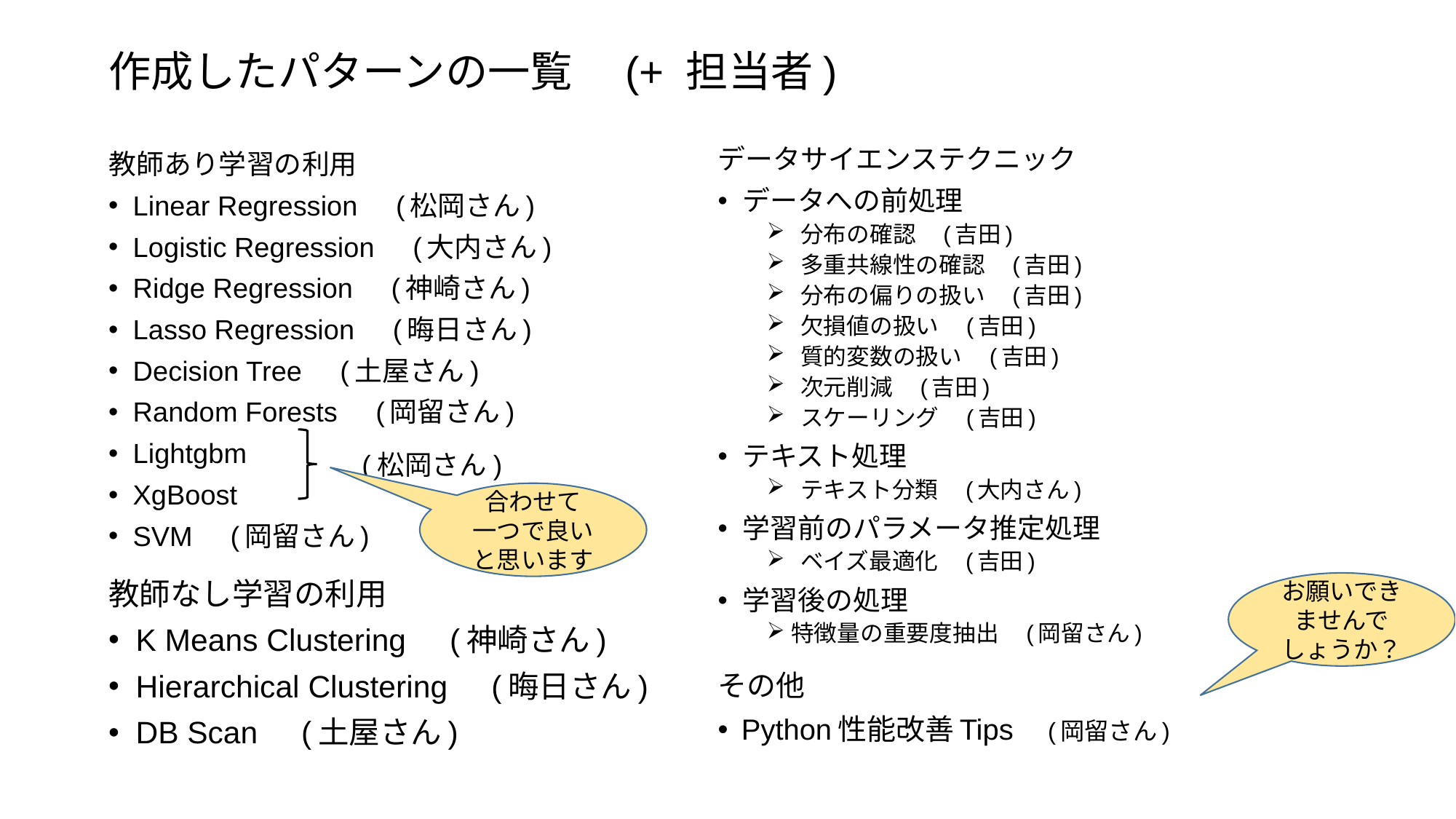

# 作成したパターンの一覧　(+ 担当者)
データサイエンステクニック
データへの前処理
 分布の確認　(吉田)
 多重共線性の確認　(吉田)
 分布の偏りの扱い　(吉田)
 欠損値の扱い　(吉田)
 質的変数の扱い　(吉田)
 次元削減　(吉田)
 スケーリング　(吉田)
テキスト処理
 テキスト分類　(大内さん)
学習前のパラメータ推定処理
 ベイズ最適化　(吉田)
学習後の処理
特徴量の重要度抽出　(岡留さん)
教師あり学習の利用
Linear Regression　(松岡さん)
Logistic Regression　(大内さん)
Ridge Regression　(神崎さん)
Lasso Regression　(晦日さん)
Decision Tree　(土屋さん)
Random Forests　(岡留さん)
Lightgbm
XgBoost
SVM　(岡留さん)

(松岡さん)
合わせて
一つで良いと思います
教師なし学習の利用
K Means Clustering　(神崎さん)
Hierarchical Clustering　(晦日さん)
DB Scan　(土屋さん)
お願いできませんでしょうか？
その他
Python性能改善Tips　(岡留さん)